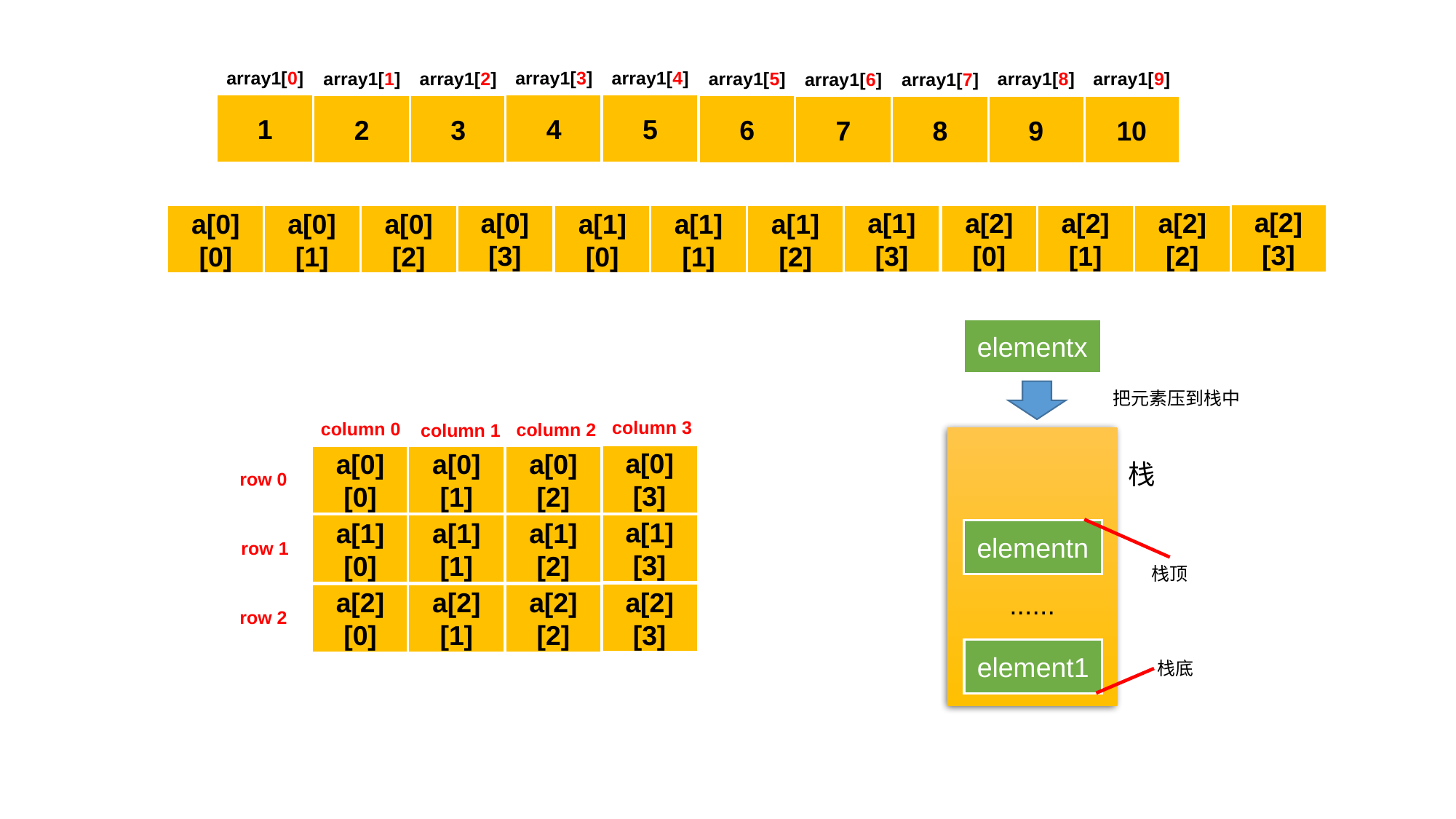

array1[0]
1
array1[3]
4
array1[4]
5
array1[2]
3
array1[1]
2
array1[5]
6
array1[8]
9
array1[9]
10
array1[6]
7
array1[7]
8
a[2][3]
a[2][1]
a[2][2]
a[2][0]
a[0][3]
a[0][1]
a[0][2]
a[0][0]
a[1][3]
a[1][1]
a[1][2]
a[1][0]
elementx

把元素压到栈中

栈
elementn
栈顶
......
element1
栈底
column 3
column 0
column 2
column 1
a[0][3]
a[0][1]
a[0][2]
a[0][0]
a[1][3]
a[1][1]
a[1][2]
a[1][0]
a[2][3]
a[2][1]
a[2][2]
a[2][0]
row 0
row 1
row 2